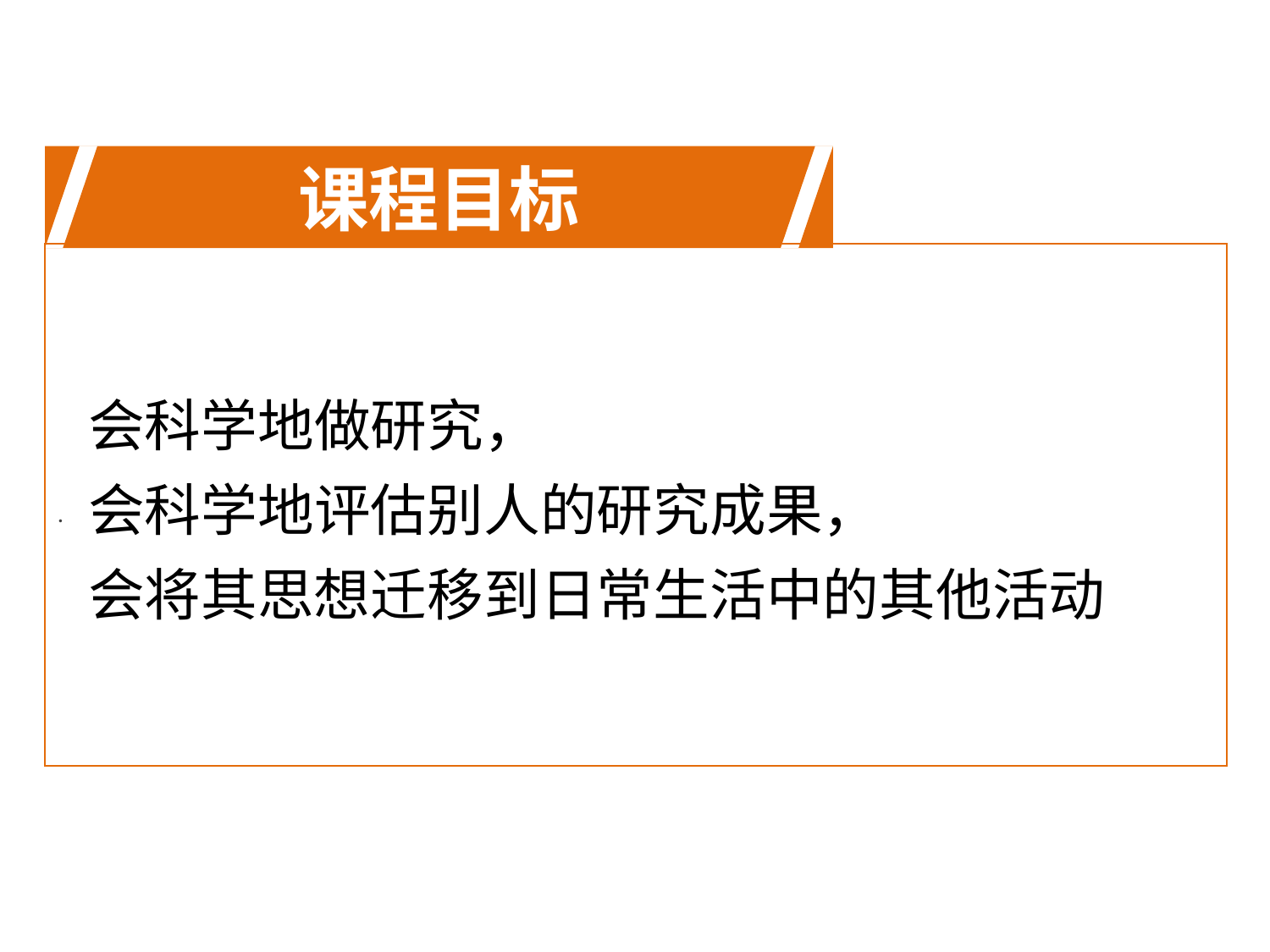

课程目标
.
会科学地做研究，
会科学地评估别人的研究成果，
会将其思想迁移到日常生活中的其他活动